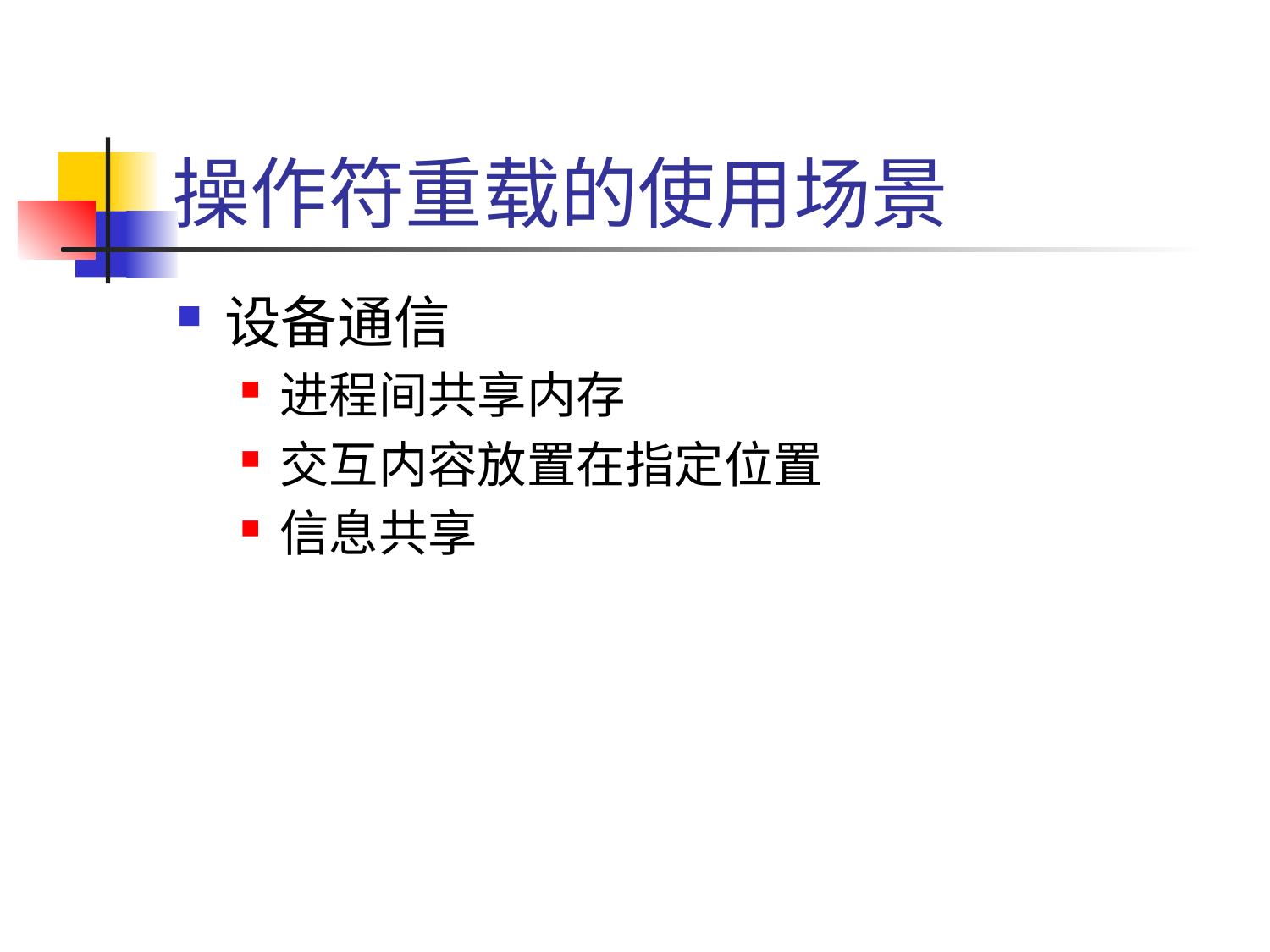

# 操作符重载的使用场景
设备通信
进程间共享内存
交互内容放置在指定位置
信息共享